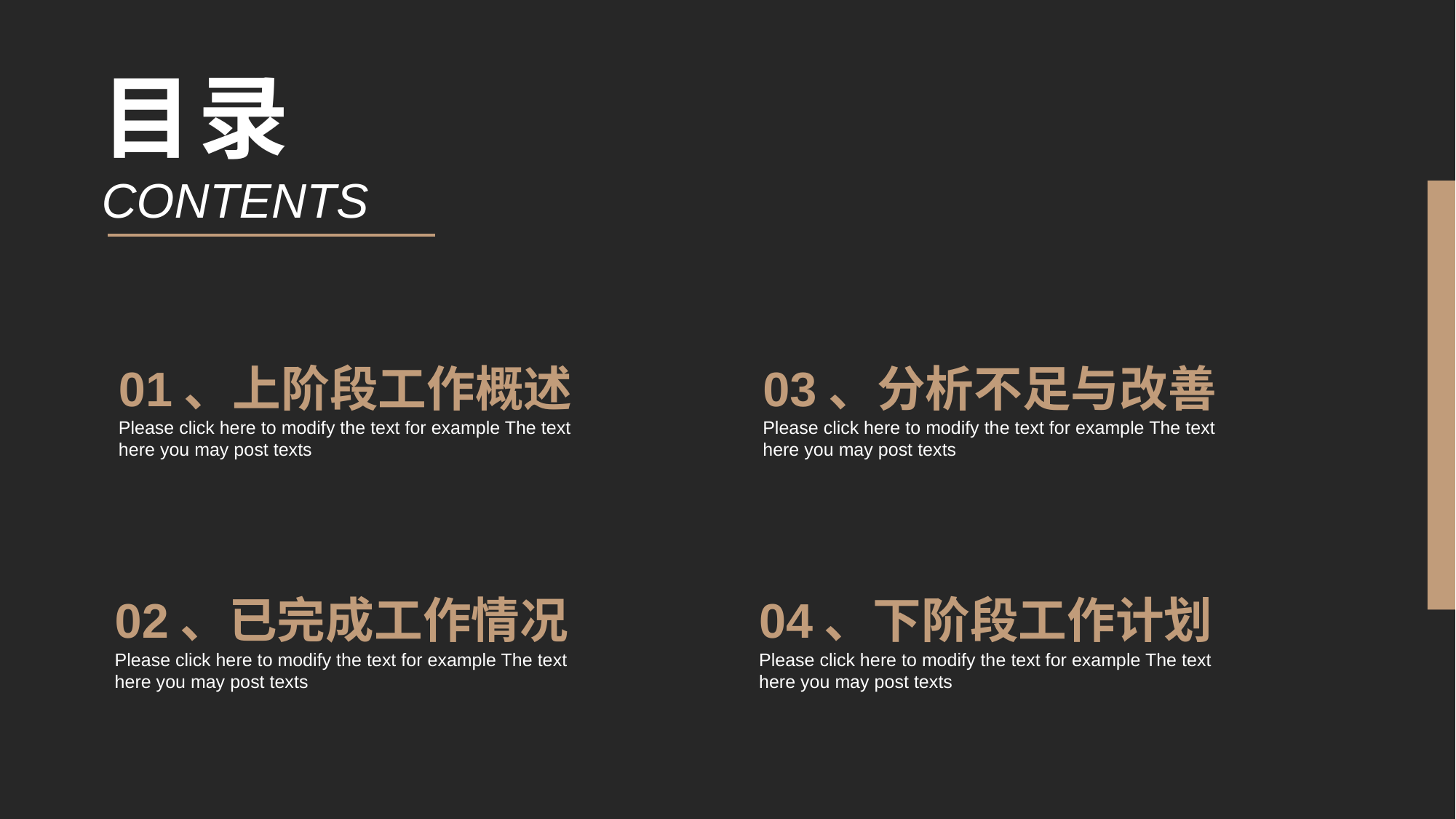

目录
CONTENTS

01、上阶段工作概述
Please click here to modify the text for example The text here you may post texts
03、分析不足与改善
Please click here to modify the text for example The text here you may post texts
02、已完成工作情况
Please click here to modify the text for example The text here you may post texts
04、下阶段工作计划
Please click here to modify the text for example The text here you may post texts